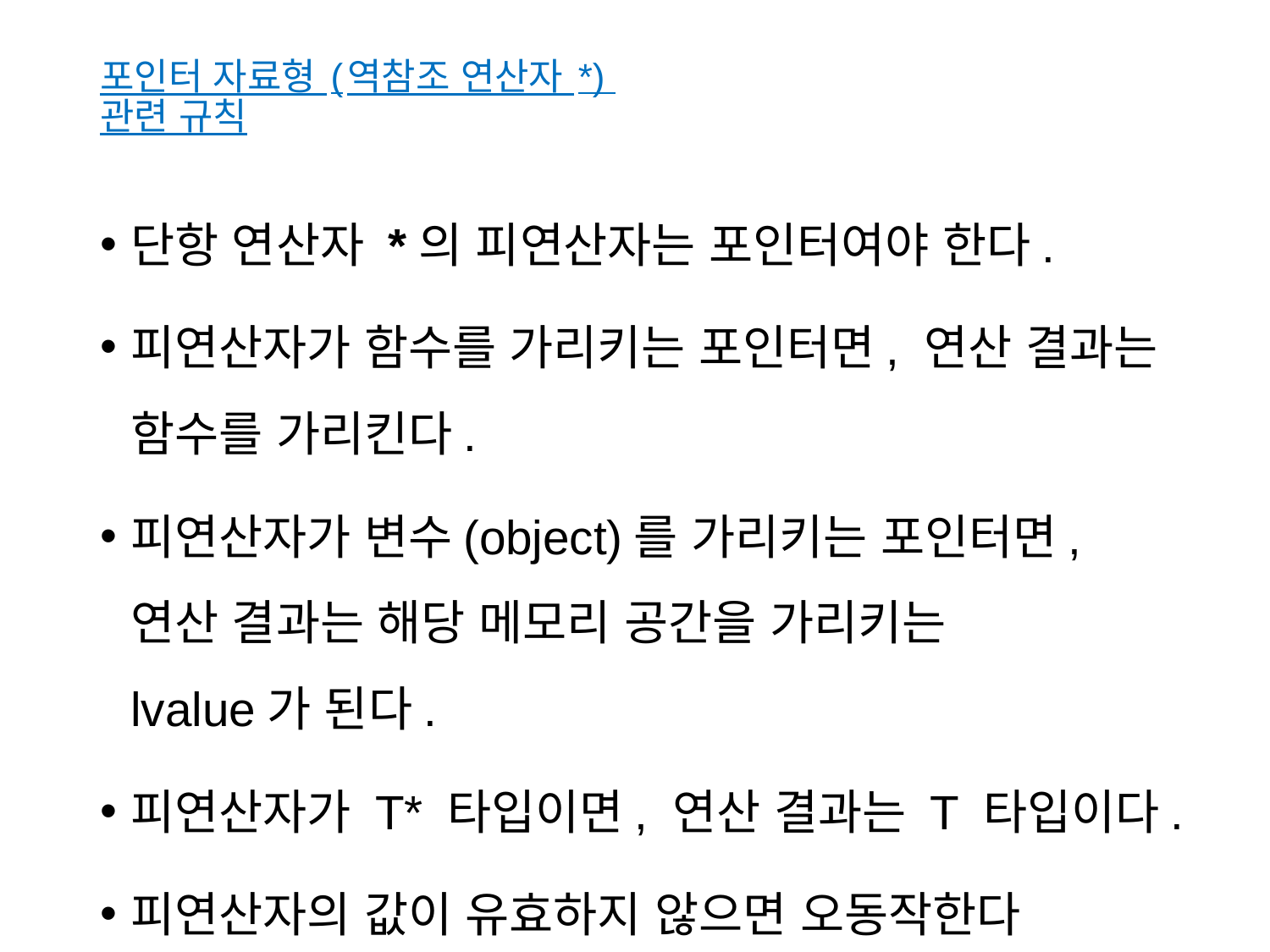

# 포인터 자료형 (역참조 연산자 *) 관련 규칙
단항 연산자 *의 피연산자는 포인터여야 한다.
피연산자가 함수를 가리키는 포인터면, 연산 결과는 함수를 가리킨다.
피연산자가 변수(object)를 가리키는 포인터면,
연산 결과는 해당 메모리 공간을 가리키는
lvalue가 된다.
피연산자가 T* 타입이면, 연산 결과는 T 타입이다.
피연산자의 값이 유효하지 않으면 오동작한다